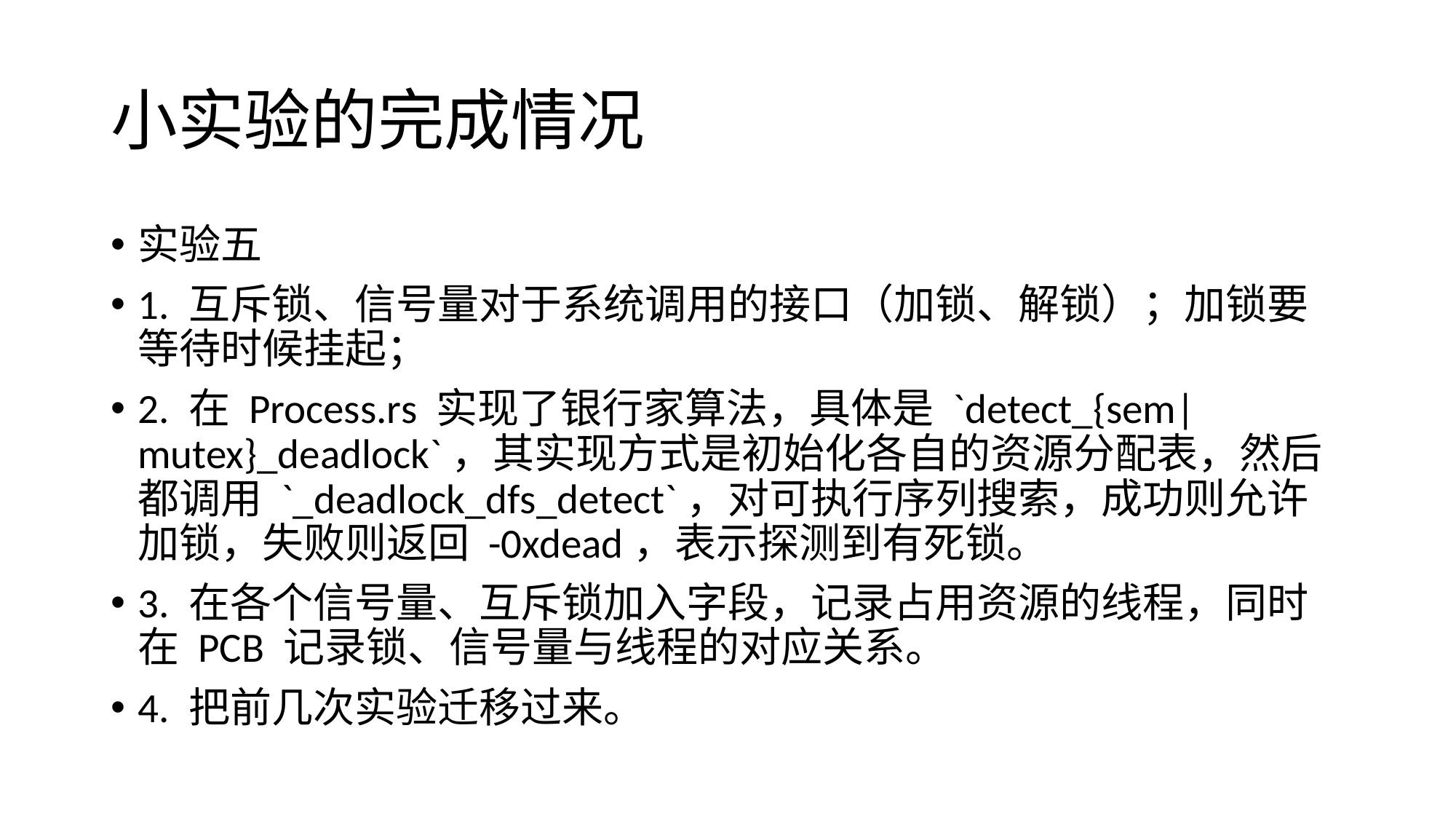

# 小实验的完成情况
实验五
1. 互斥锁、信号量对于系统调用的接口（加锁、解锁）；加锁要等待时候挂起；
2. 在 Process.rs 实现了银行家算法，具体是 `detect_{sem|mutex}_deadlock`，其实现方式是初始化各自的资源分配表，然后都调用 `_deadlock_dfs_detect`，对可执行序列搜索，成功则允许加锁，失败则返回 -0xdead，表示探测到有死锁。
3. 在各个信号量、互斥锁加入字段，记录占用资源的线程，同时在 PCB 记录锁、信号量与线程的对应关系。
4. 把前几次实验迁移过来。